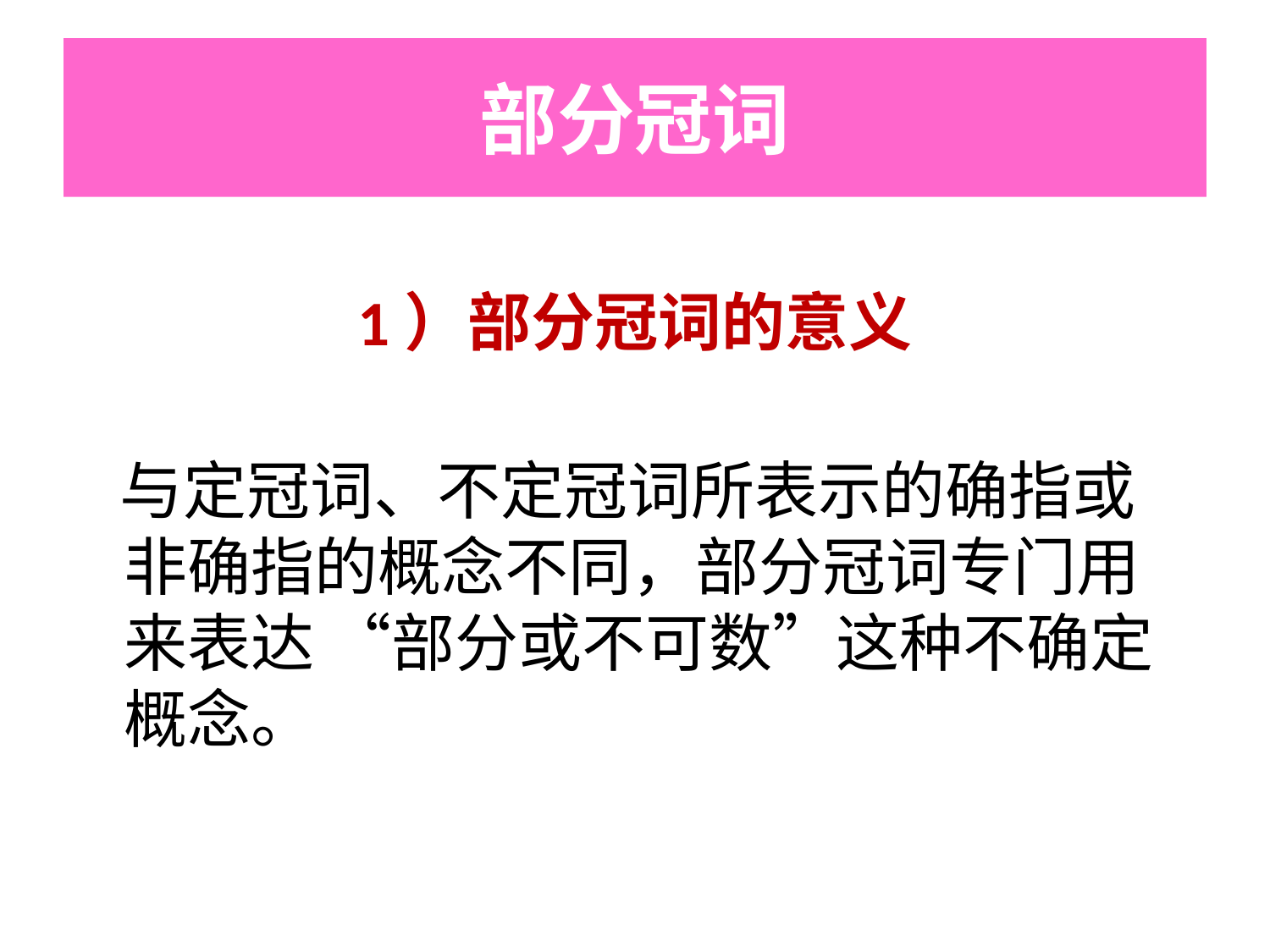

# 部分冠词
1）部分冠词的意义

  与定冠词、不定冠词所表示的确指或非确指的概念不同，部分冠词专门用来表达 “部分或不可数”这种不确定概念。